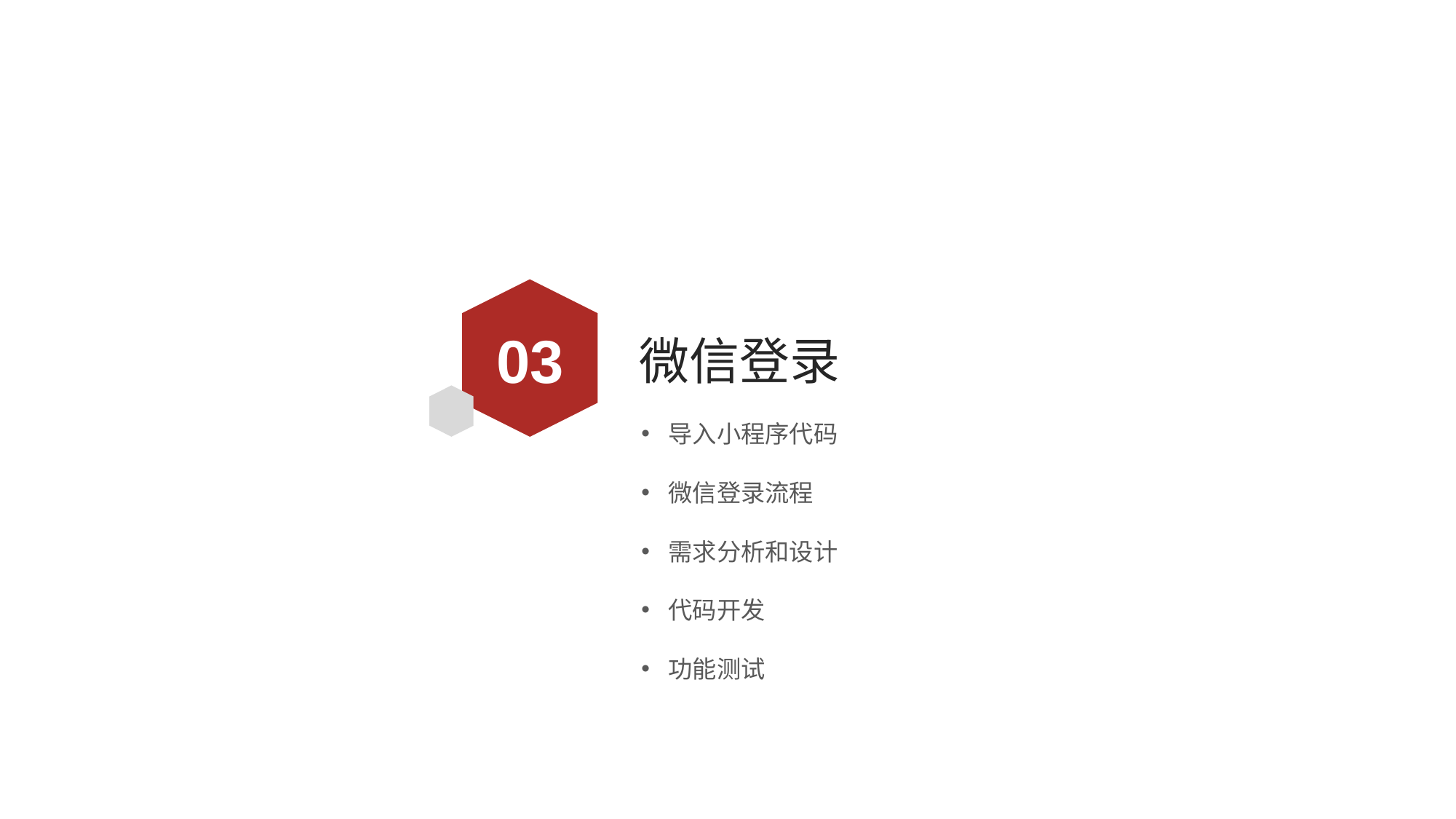

03
# 微信登录
导入小程序代码
微信登录流程
需求分析和设计
代码开发
功能测试